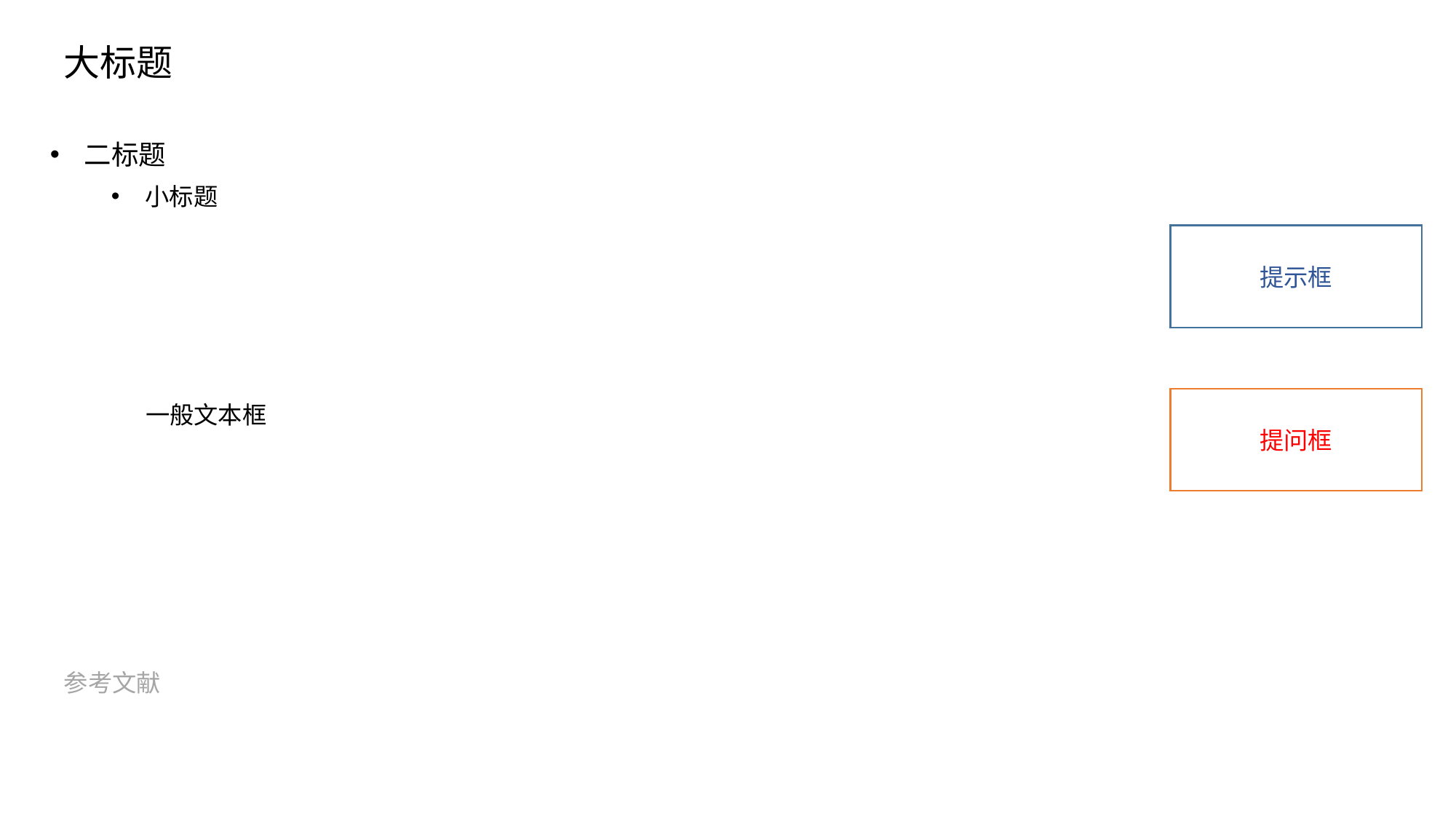

大标题
二标题
小标题
提示框
提问框
一般文本框
参考文献